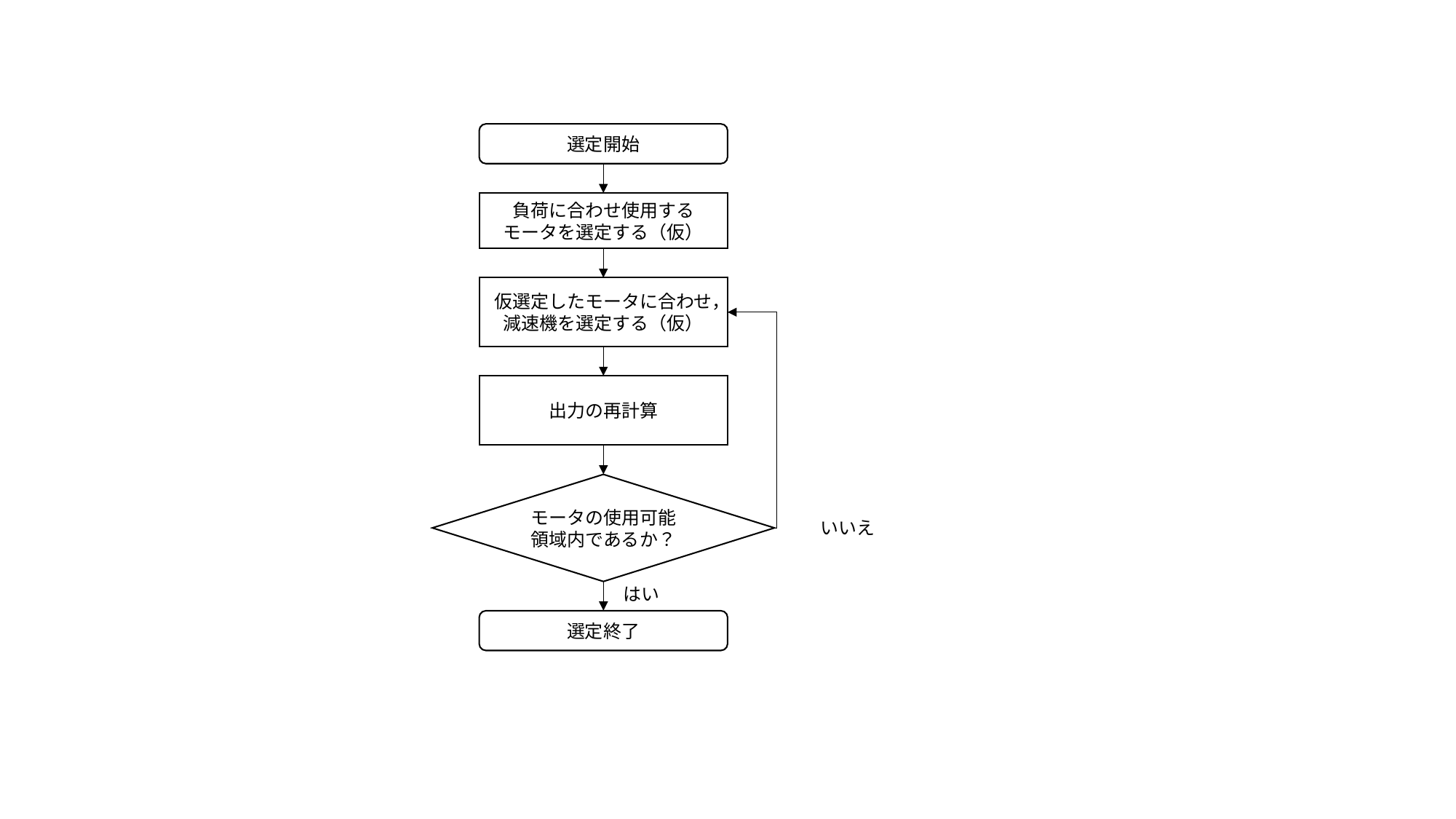

選定開始
負荷に合わせ使用する
モータを選定する（仮）
仮選定したモータに合わせ，減速機を選定する（仮）
出力の再計算
モータの使用可能
領域内であるか？
いいえ
はい
選定終了